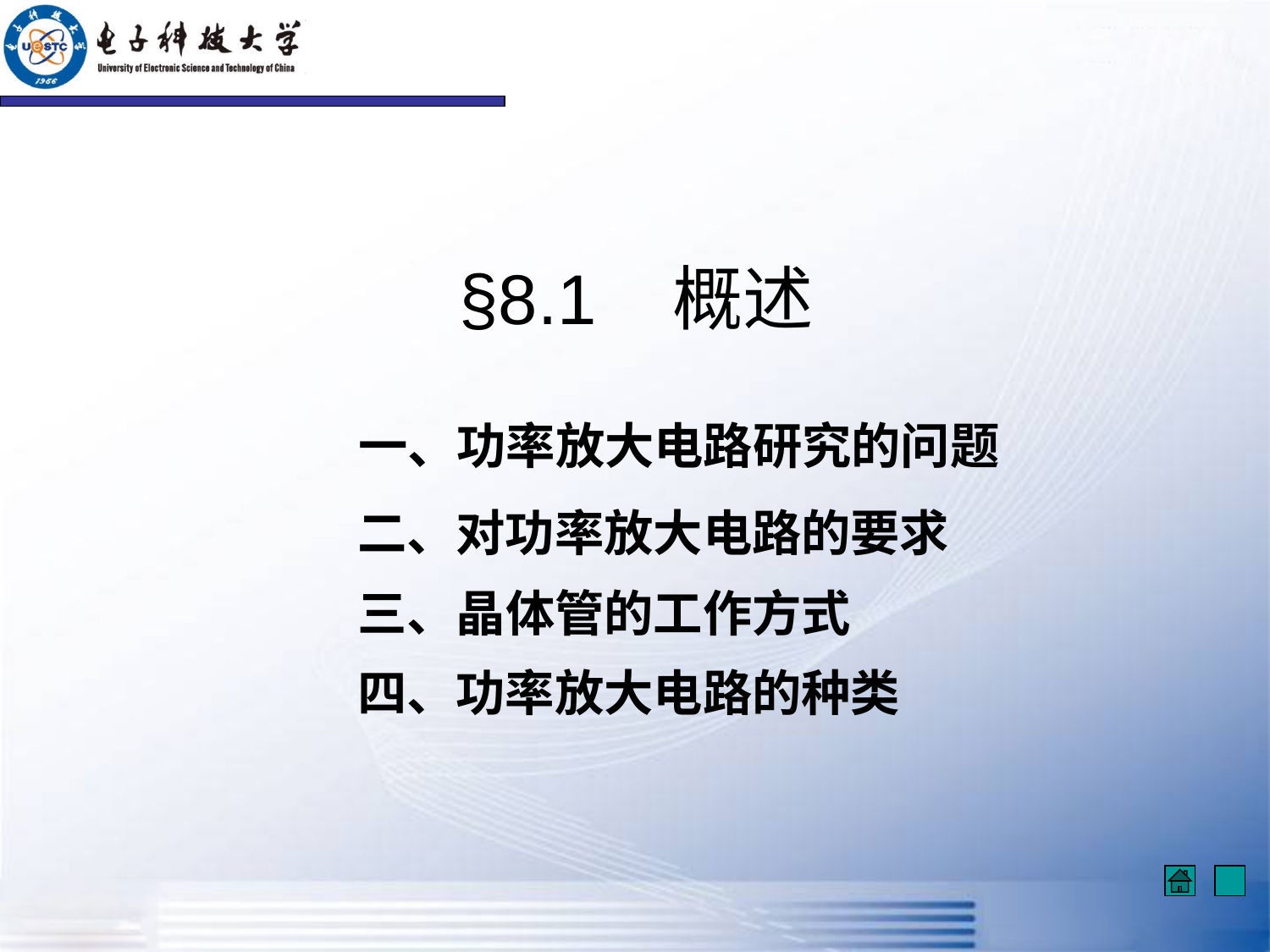

# §8.1   概述
一、功率放大电路研究的问题
二、对功率放大电路的要求
三、晶体管的工作方式
四、功率放大电路的种类